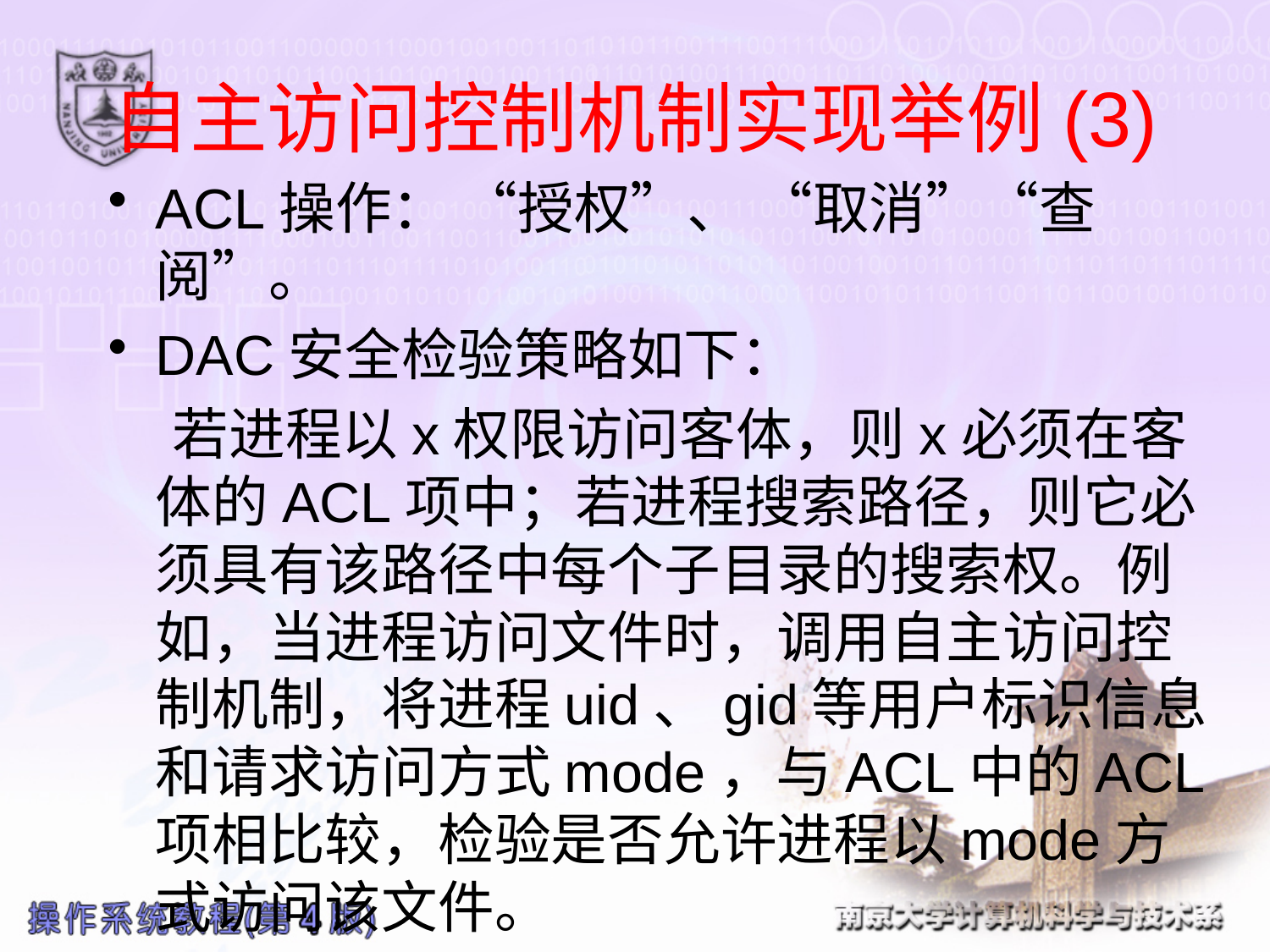

# 自主访问控制机制实现举例(3)
ACL操作： “授权”、 “取消”“查阅”。
DAC安全检验策略如下：
    若进程以x权限访问客体，则x必须在客体的ACL项中；若进程搜索路径，则它必须具有该路径中每个子目录的搜索权。例如，当进程访问文件时，调用自主访问控制机制，将进程uid、gid等用户标识信息和请求访问方式mode，与ACL中的ACL项相比较，检验是否允许进程以mode方式访问该文件。